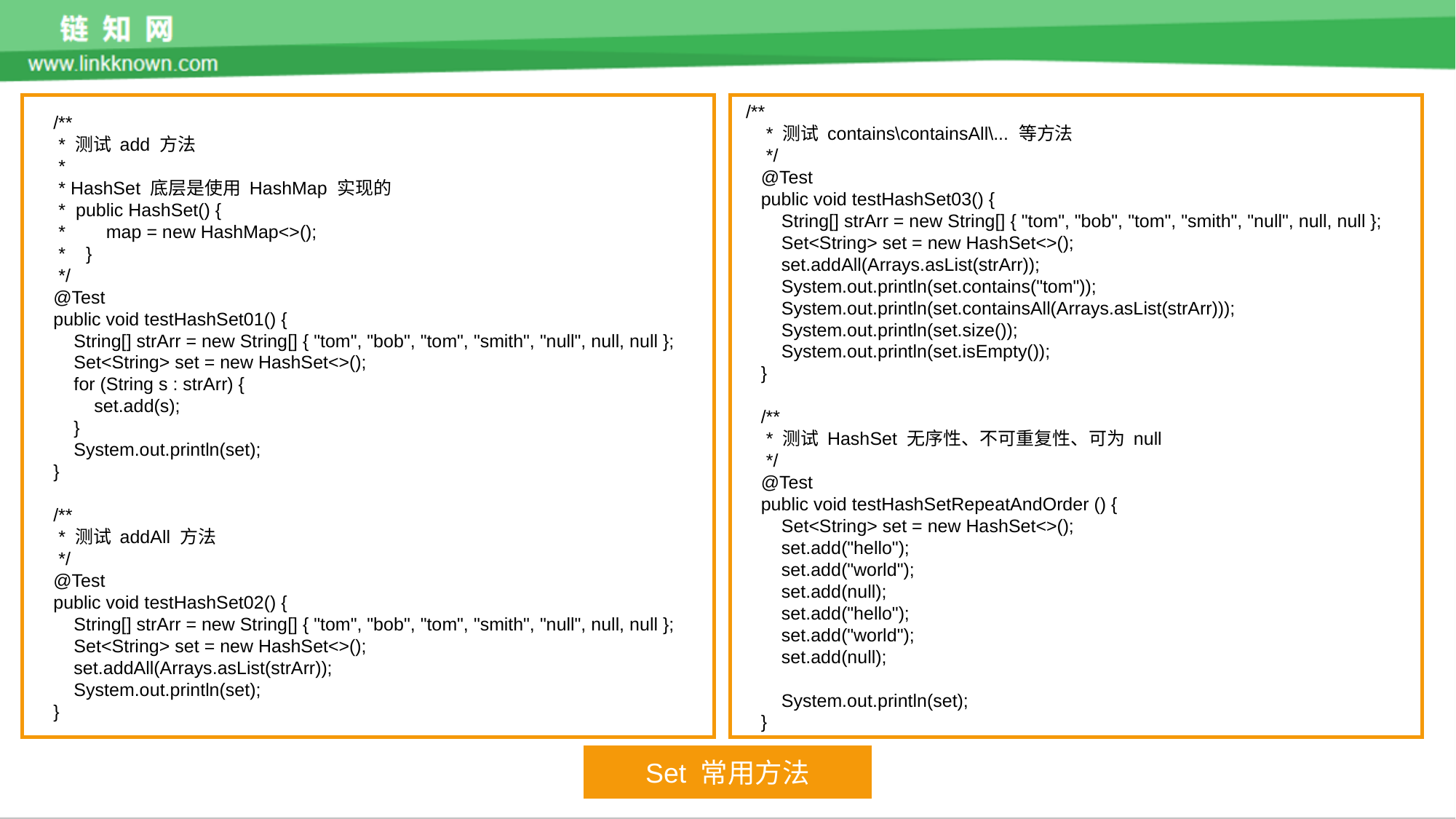

/**
     * 测试 add 方法
     *
     * HashSet 底层是使用 HashMap 实现的
     *  public HashSet() {
     *        map = new HashMap<>();
     *    }
     */
    @Test
    public void testHashSet01() {
        String[] strArr = new String[] { "tom", "bob", "tom", "smith", "null", null, null };
        Set<String> set = new HashSet<>();
        for (String s : strArr) {
            set.add(s);
        }
        System.out.println(set);
    }

    /**
     * 测试 addAll 方法
     */
    @Test
    public void testHashSet02() {
        String[] strArr = new String[] { "tom", "bob", "tom", "smith", "null", null, null };
        Set<String> set = new HashSet<>();
        set.addAll(Arrays.asList(strArr));
        System.out.println(set);
    }
 /**
     * 测试 contains\containsAll\... 等方法
     */
    @Test
    public void testHashSet03() {
        String[] strArr = new String[] { "tom", "bob", "tom", "smith", "null", null, null };
        Set<String> set = new HashSet<>();
        set.addAll(Arrays.asList(strArr));
        System.out.println(set.contains("tom"));
        System.out.println(set.containsAll(Arrays.asList(strArr)));
        System.out.println(set.size());
        System.out.println(set.isEmpty());
    }

    /**
     * 测试 HashSet 无序性、不可重复性、可为 null
     */
    @Test
    public void testHashSetRepeatAndOrder () {
        Set<String> set = new HashSet<>();
        set.add("hello");
        set.add("world");
        set.add(null);
        set.add("hello");
        set.add("world");
        set.add(null);

        System.out.println(set);
    }
Set 常用方法